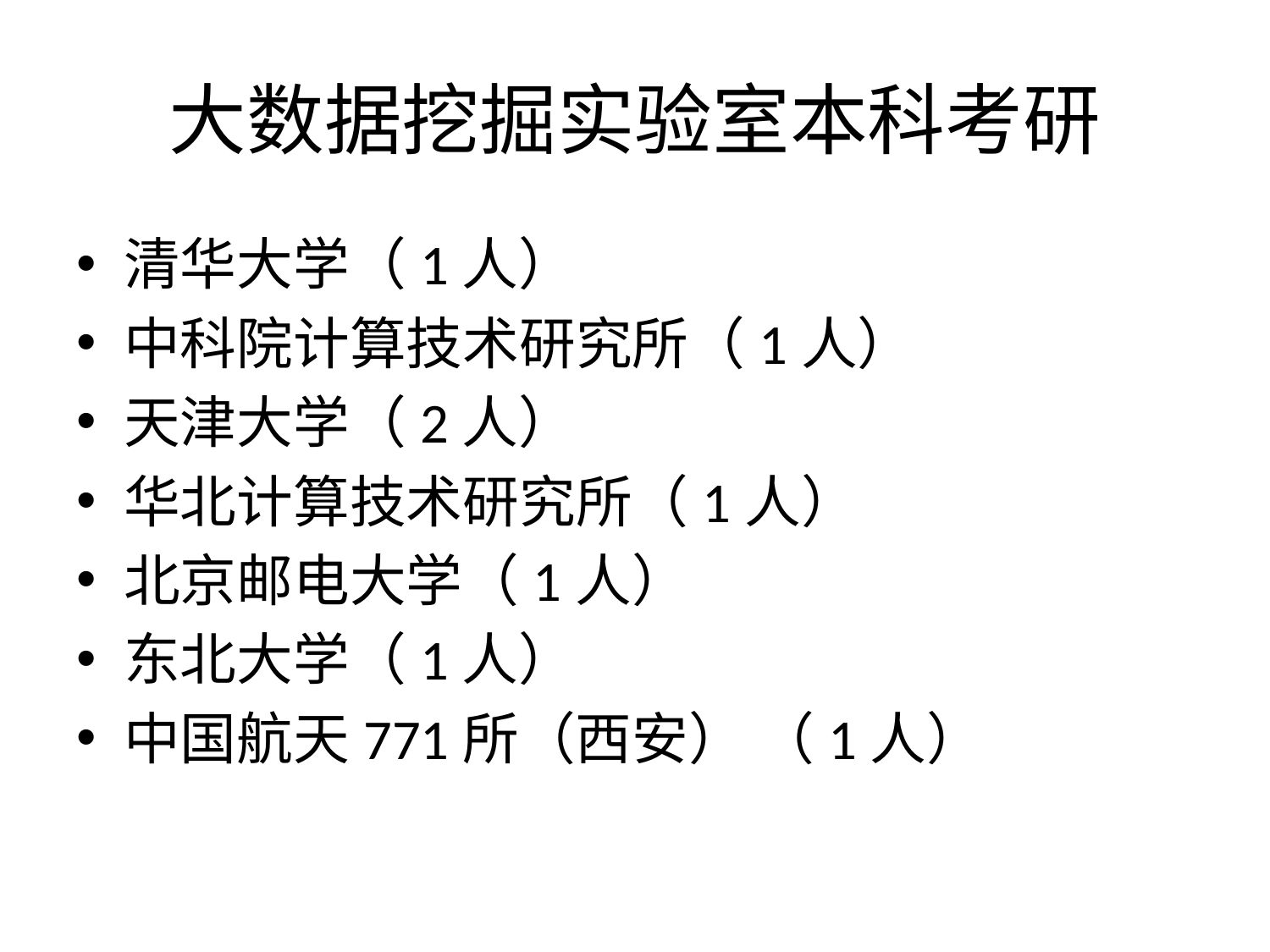

# 大数据挖掘实验室本科考研
清华大学（1人）
中科院计算技术研究所（1人）
天津大学（2人）
华北计算技术研究所（1人）
北京邮电大学（1人）
东北大学（1人）
中国航天771所（西安） （1人）